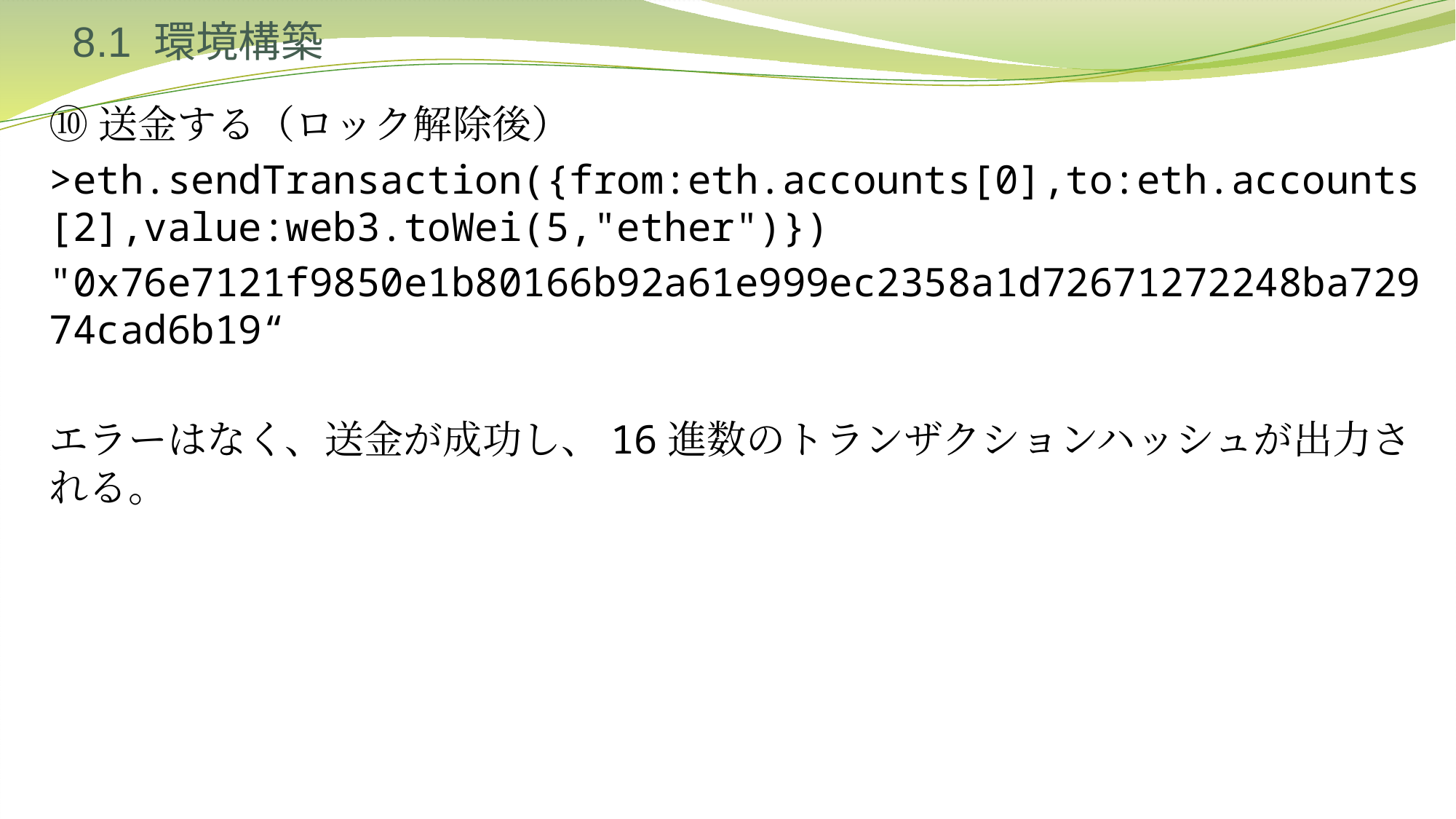

# 8.1 環境構築
⑩送金する（ロック解除後）
>eth.sendTransaction({from:eth.accounts[0],to:eth.accounts[2],value:web3.toWei(5,"ether")})
"0x76e7121f9850e1b80166b92a61e999ec2358a1d72671272248ba72974cad6b19“

エラーはなく、送金が成功し、16進数のトランザクションハッシュが出力される。